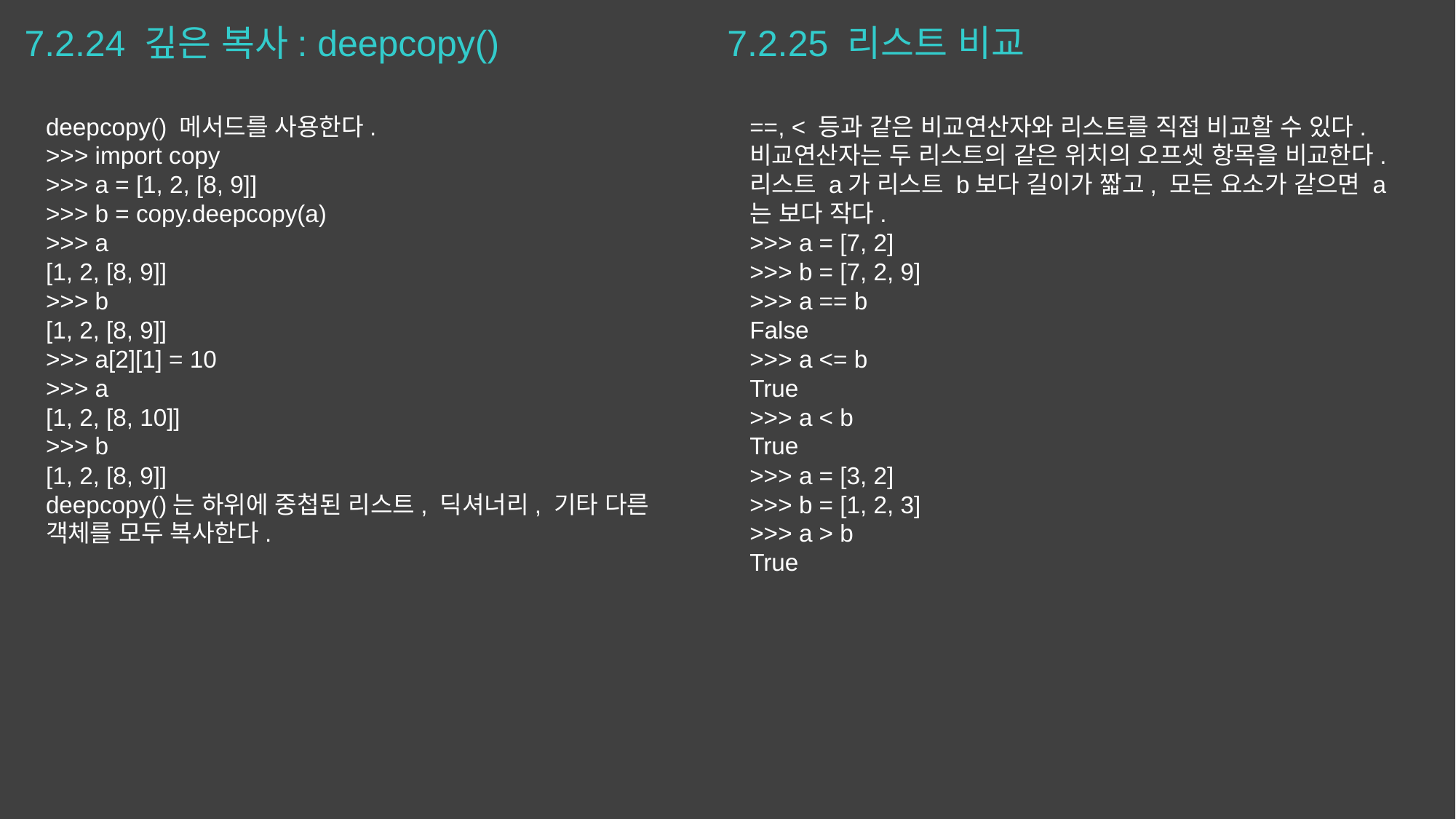

# 7.2.24 깊은 복사: deepcopy()
7.2.25 리스트 비교
deepcopy() 메서드를 사용한다.
>>> import copy
>>> a = [1, 2, [8, 9]]
>>> b = copy.deepcopy(a)
>>> a
[1, 2, [8, 9]]
>>> b
[1, 2, [8, 9]]
>>> a[2][1] = 10
>>> a
[1, 2, [8, 10]]
>>> b
[1, 2, [8, 9]]
deepcopy()는 하위에 중첩된 리스트, 딕셔너리, 기타 다른 객체를 모두 복사한다.
==, < 등과 같은 비교연산자와 리스트를 직접 비교할 수 있다. 비교연산자는 두 리스트의 같은 위치의 오프셋 항목을 비교한다. 리스트 a가 리스트 b보다 길이가 짧고, 모든 요소가 같으면 a 는 보다 작다.
>>> a = [7, 2]
>>> b = [7, 2, 9]
>>> a == b
False
>>> a <= b
True
>>> a < b
True
>>> a = [3, 2]
>>> b = [1, 2, 3]
>>> a > b
True